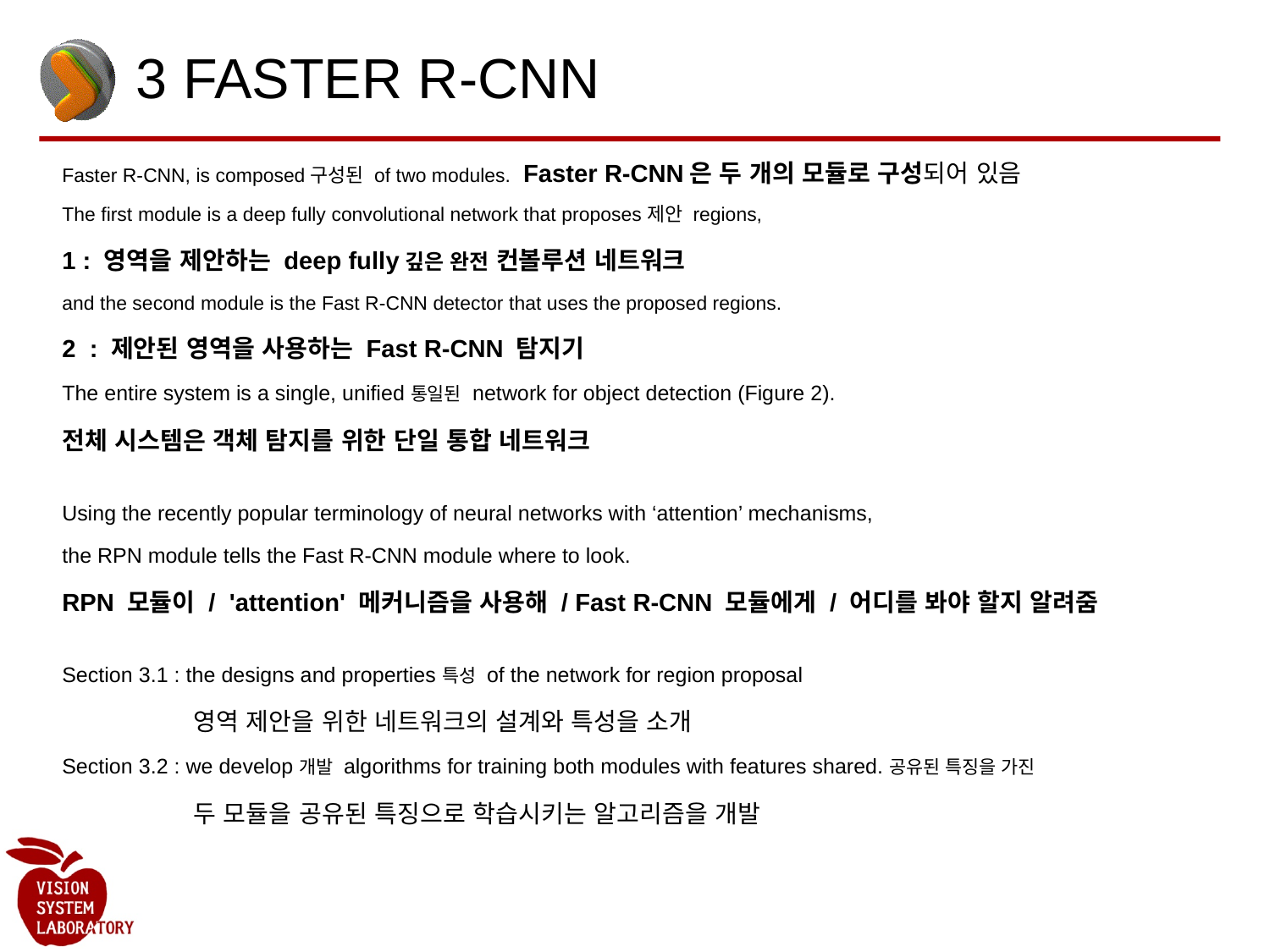

# 3 FASTER R-CNN
Faster R-CNN, is composed구성된 of two modules.  Faster R-CNN은 두 개의 모듈로 구성되어 있음
The first module is a deep fully convolutional network that proposes제안 regions,
1 : 영역을 제안하는 deep fully깊은 완전 컨볼루션 네트워크
and the second module is the Fast R-CNN detector that uses the proposed regions.
2  : 제안된 영역을 사용하는 Fast R-CNN 탐지기
The entire system is a single, unified통일된 network for object detection (Figure 2).
전체 시스템은 객체 탐지를 위한 단일 통합 네트워크

Using the recently popular terminology of neural networks with ‘attention’ mechanisms,
the RPN module tells the Fast R-CNN module where to look.
RPN 모듈이 /  'attention' 메커니즘을 사용해 / Fast R-CNN 모듈에게 / 어디를 봐야 할지 알려줌

Section 3.1 : the designs and properties특성 of the network for region proposal
                  영역 제안을 위한 네트워크의 설계와 특성을 소개
Section 3.2 : we develop개발 algorithms for training both modules with features shared.공유된 특징을 가진
                  두 모듈을 공유된 특징으로 학습시키는 알고리즘을 개발